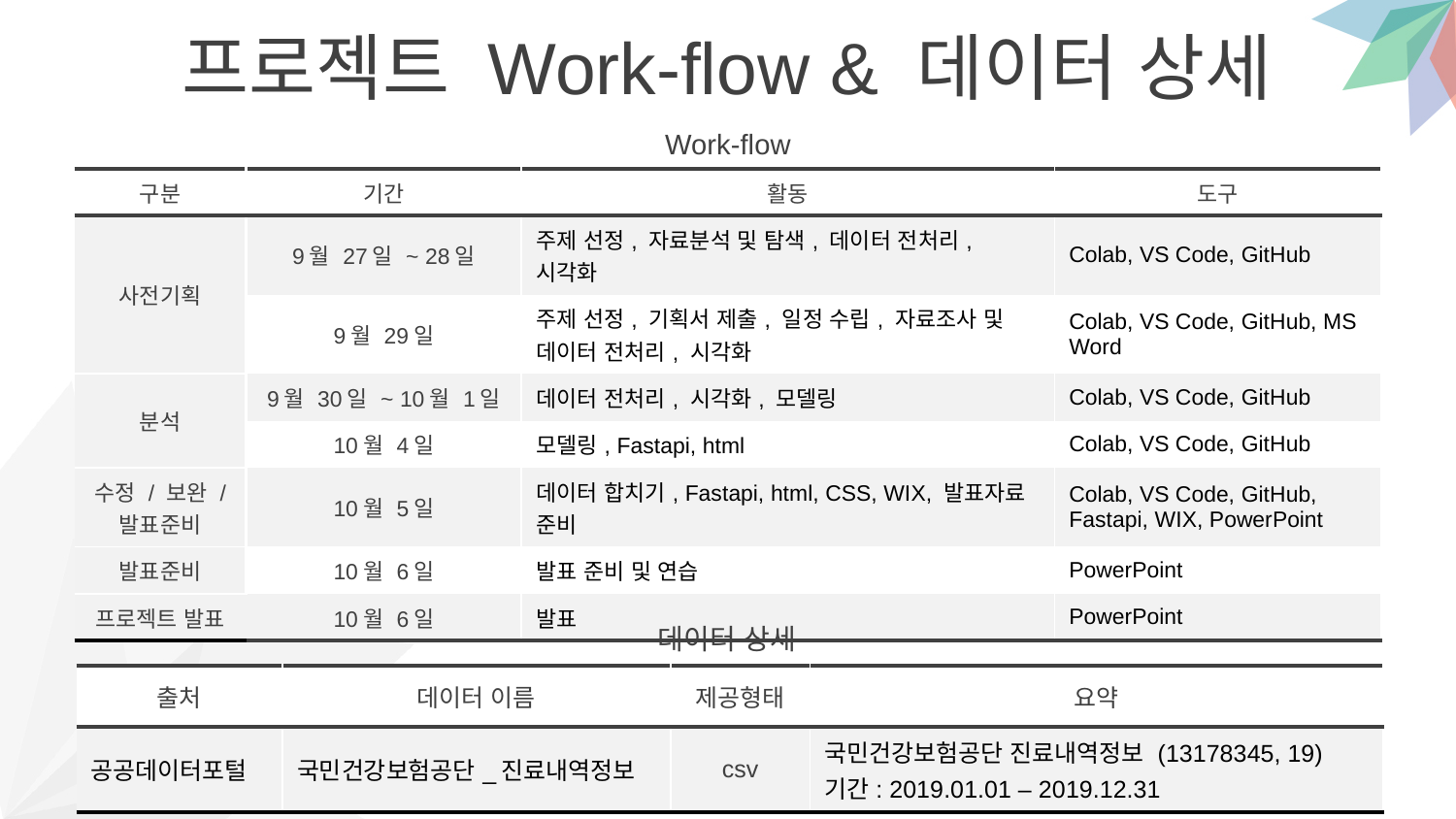

프로젝트 Work-flow & 데이터 상세
Work-flow
| 구분 | 기간 | 활동 | 도구 |
| --- | --- | --- | --- |
| 사전기획 | 9월 27일 ~ 28일 | 주제 선정, 자료분석 및 탐색, 데이터 전처리, 시각화 | Colab, VS Code, GitHub |
|  | 9월 29일 | 주제 선정, 기획서 제출, 일정 수립, 자료조사 및 데이터 전처리, 시각화 | Colab, VS Code, GitHub, MS Word |
| 분석 | 9월 30일 ~ 10월 1일 | 데이터 전처리, 시각화, 모델링 | Colab, VS Code, GitHub |
|  | 10월 4일 | 모델링, Fastapi, html | Colab, VS Code, GitHub |
| 수정 / 보완 / 발표준비 | 10월 5일 | 데이터 합치기, Fastapi, html, CSS, WIX, 발표자료 준비 | Colab, VS Code, GitHub, Fastapi, WIX, PowerPoint |
| 발표준비 | 10월 6일 | 발표 준비 및 연습 | PowerPoint |
| 프로젝트 발표 | 10월 6일 | 발표 | PowerPoint |
데이터 상세
| 출처 | 데이터 이름 | 제공형태 | 요약 |
| --- | --- | --- | --- |
| 공공데이터포털 | 국민건강보험공단\_진료내역정보 | csv | 국민건강보험공단 진료내역정보 (13178345, 19) 기간: 2019.01.01 – 2019.12.31 |